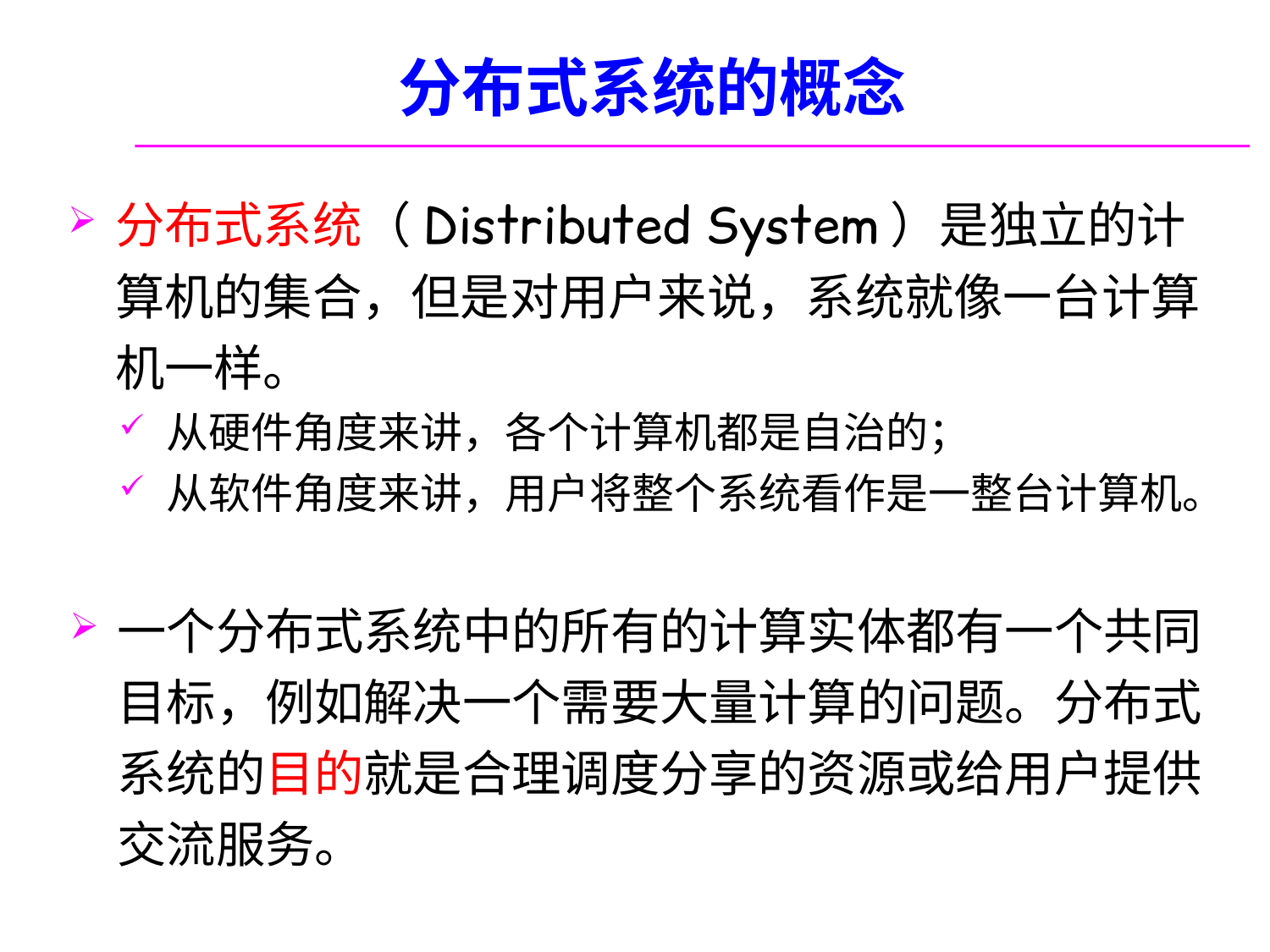

# 分布式系统的概念
分布式系统（Distributed System）是独立的计算机的集合，但是对用户来说，系统就像一台计算机一样。
从硬件角度来讲，各个计算机都是自治的；
从软件角度来讲，用户将整个系统看作是一整台计算机。

一个分布式系统中的所有的计算实体都有一个共同目标，例如解决一个需要大量计算的问题。分布式系统的目的就是合理调度分享的资源或给用户提供交流服务。
28